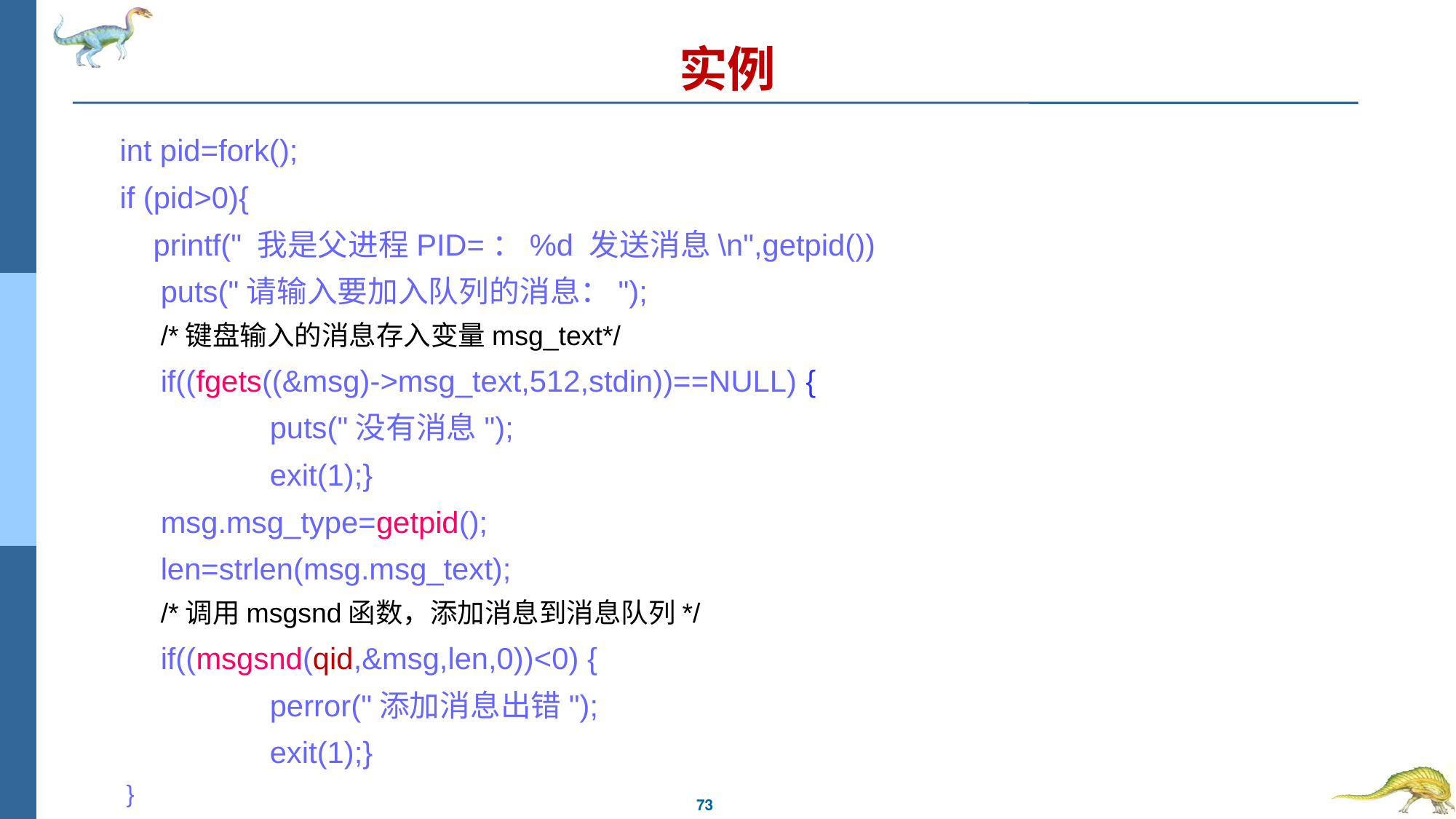

# 实例
int pid=fork();
if (pid>0){
    printf(" 我是父进程PID=：%d 发送消息\n",getpid())
	puts("请输入要加入队列的消息：");
	/*键盘输入的消息存入变量msg_text*/
	if((fgets((&msg)->msg_text,512,stdin))==NULL) {
		puts("没有消息");
		exit(1);}
	msg.msg_type=getpid();
	len=strlen(msg.msg_text);
	/*调用msgsnd函数，添加消息到消息队列*/
	if((msgsnd(qid,&msg,len,0))<0) {
		perror("添加消息出错");
		exit(1);}
 }